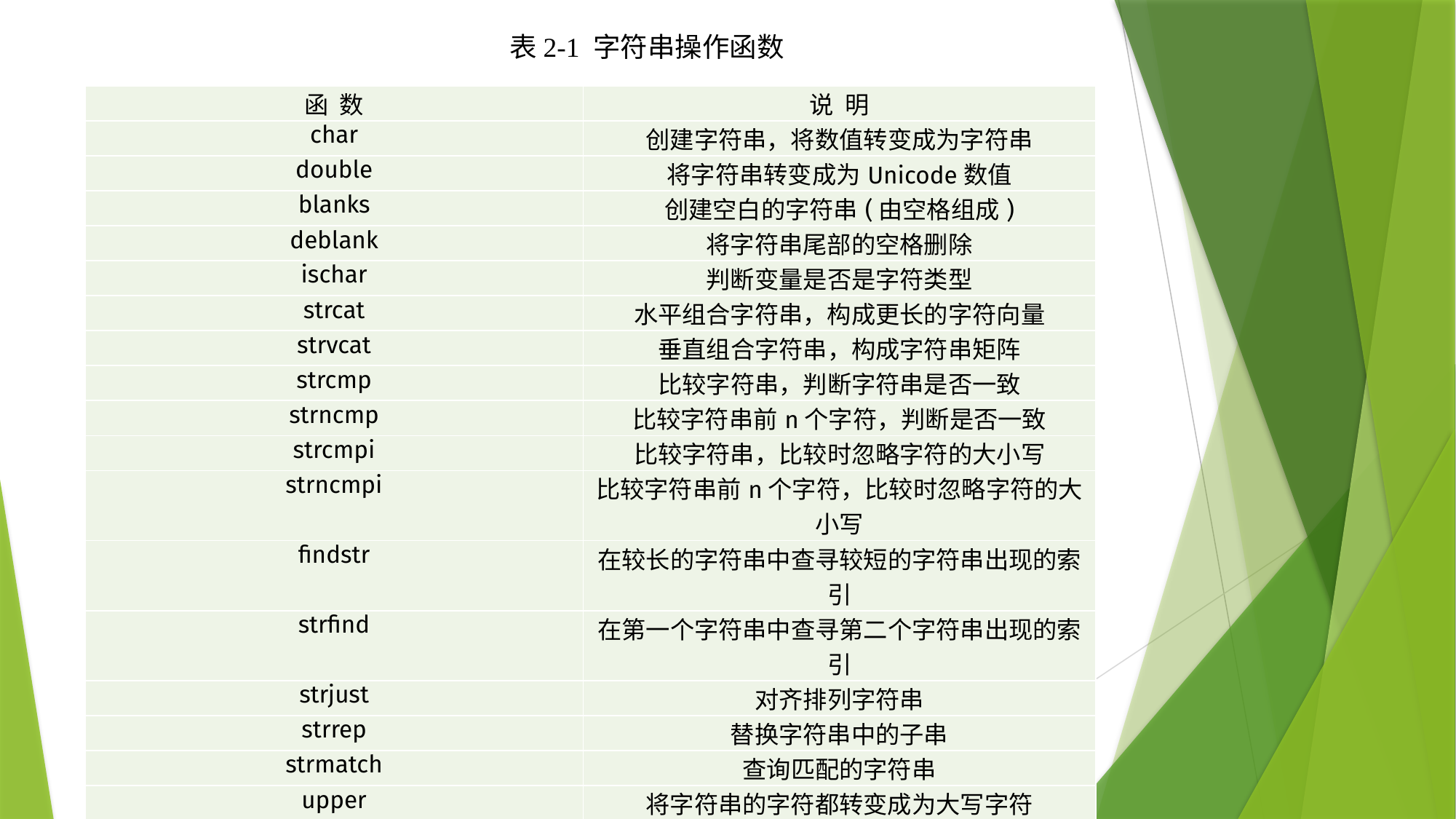

表2-1 字符串操作函数
| 函 数 | 说 明 |
| --- | --- |
| char | 创建字符串，将数值转变成为字符串 |
| double | 将字符串转变成为Unicode数值 |
| blanks | 创建空白的字符串(由空格组成) |
| deblank | 将字符串尾部的空格删除 |
| ischar | 判断变量是否是字符类型 |
| strcat | 水平组合字符串，构成更长的字符向量 |
| strvcat | 垂直组合字符串，构成字符串矩阵 |
| strcmp | 比较字符串，判断字符串是否一致 |
| strncmp | 比较字符串前n个字符，判断是否一致 |
| strcmpi | 比较字符串，比较时忽略字符的大小写 |
| strncmpi | 比较字符串前n个字符，比较时忽略字符的大小写 |
| findstr | 在较长的字符串中查寻较短的字符串出现的索引 |
| strfind | 在第一个字符串中查寻第二个字符串出现的索引 |
| strjust | 对齐排列字符串 |
| strrep | 替换字符串中的子串 |
| strmatch | 查询匹配的字符串 |
| upper | 将字符串的字符都转变成为大写字符 |
| lower | 将字符串的字符都转变成为小写字符 |